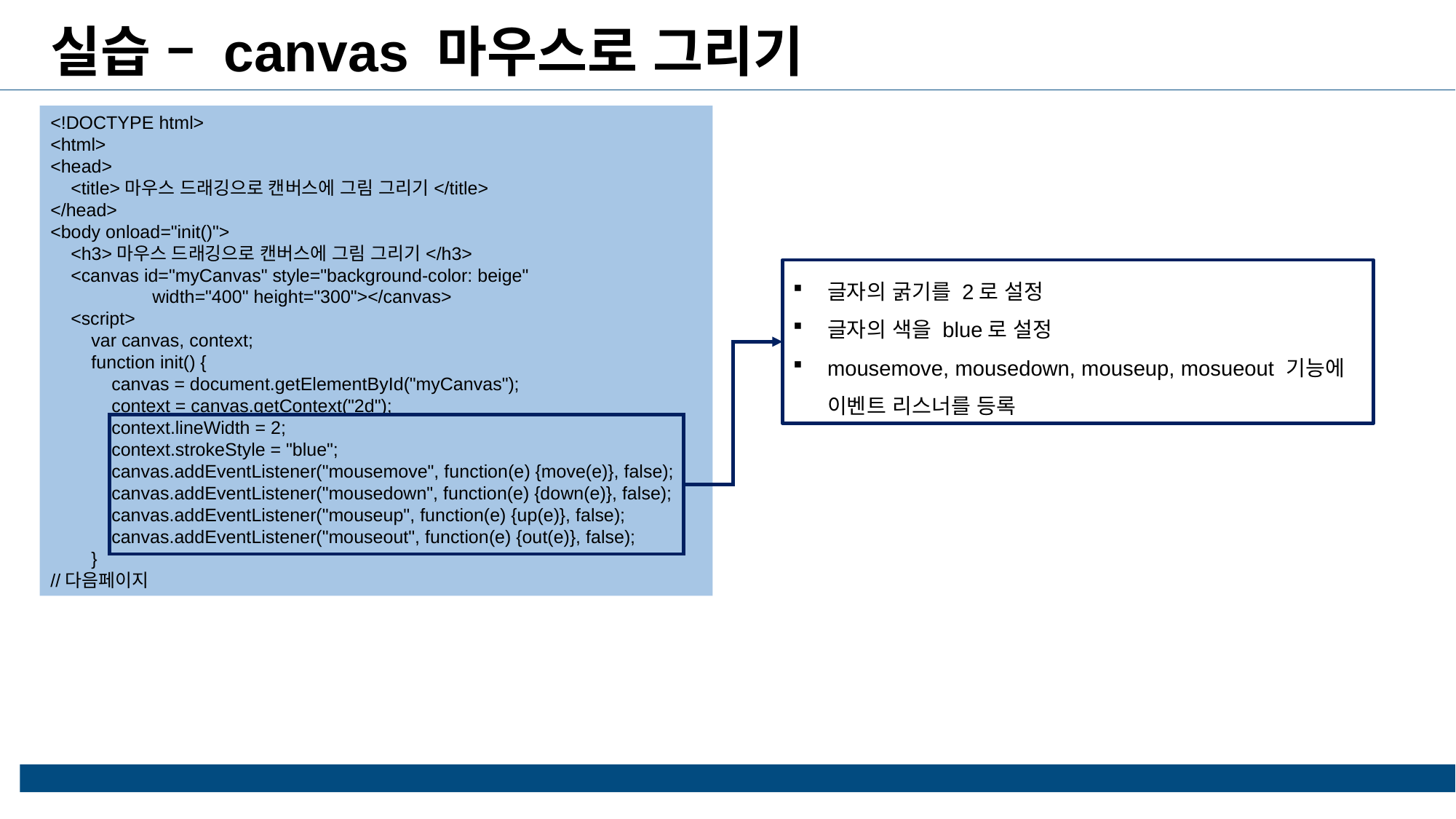

실습 – canvas 마우스로 그리기
<!DOCTYPE html>
<html>
<head>
    <title>마우스 드래깅으로 캔버스에 그림 그리기</title>
</head>
<body onload="init()">
    <h3>마우스 드래깅으로 캔버스에 그림 그리기</h3>
    <canvas id="myCanvas" style="background-color: beige"
                    width="400" height="300"></canvas>
    <script>
        var canvas, context;
        function init() {
            canvas = document.getElementById("myCanvas");
            context = canvas.getContext("2d");
            context.lineWidth = 2;
            context.strokeStyle = "blue";
            canvas.addEventListener("mousemove", function(e) {move(e)}, false);
            canvas.addEventListener("mousedown", function(e) {down(e)}, false);
            canvas.addEventListener("mouseup", function(e) {up(e)}, false);
            canvas.addEventListener("mouseout", function(e) {out(e)}, false);
        }
//다음페이지
글자의 굵기를 2로 설정
글자의 색을 blue로 설정
mousemove, mousedown, mouseup, mosueout 기능에 이벤트 리스너를 등록